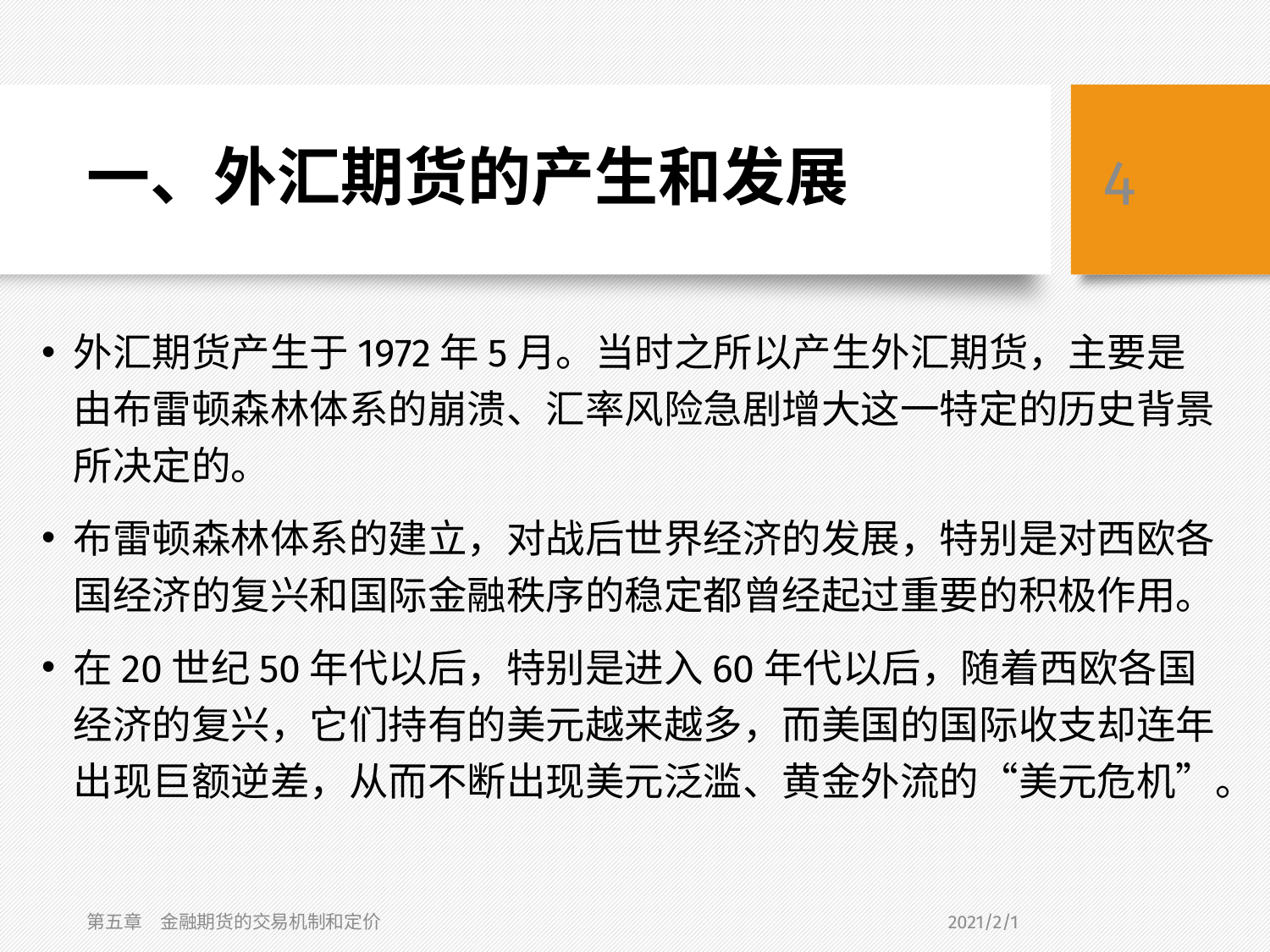

# 一、外汇期货的产生和发展
4
外汇期货产生于1972年5月。当时之所以产生外汇期货，主要是由布雷顿森林体系的崩溃、汇率风险急剧增大这一特定的历史背景所决定的。
布雷顿森林体系的建立，对战后世界经济的发展，特别是对西欧各国经济的复兴和国际金融秩序的稳定都曾经起过重要的积极作用。
在20世纪50年代以后，特别是进入60年代以后，随着西欧各国经济的复兴，它们持有的美元越来越多，而美国的国际收支却连年出现巨额逆差，从而不断出现美元泛滥、黄金外流的“美元危机”。
2021/2/1
第五章　金融期货的交易机制和定价